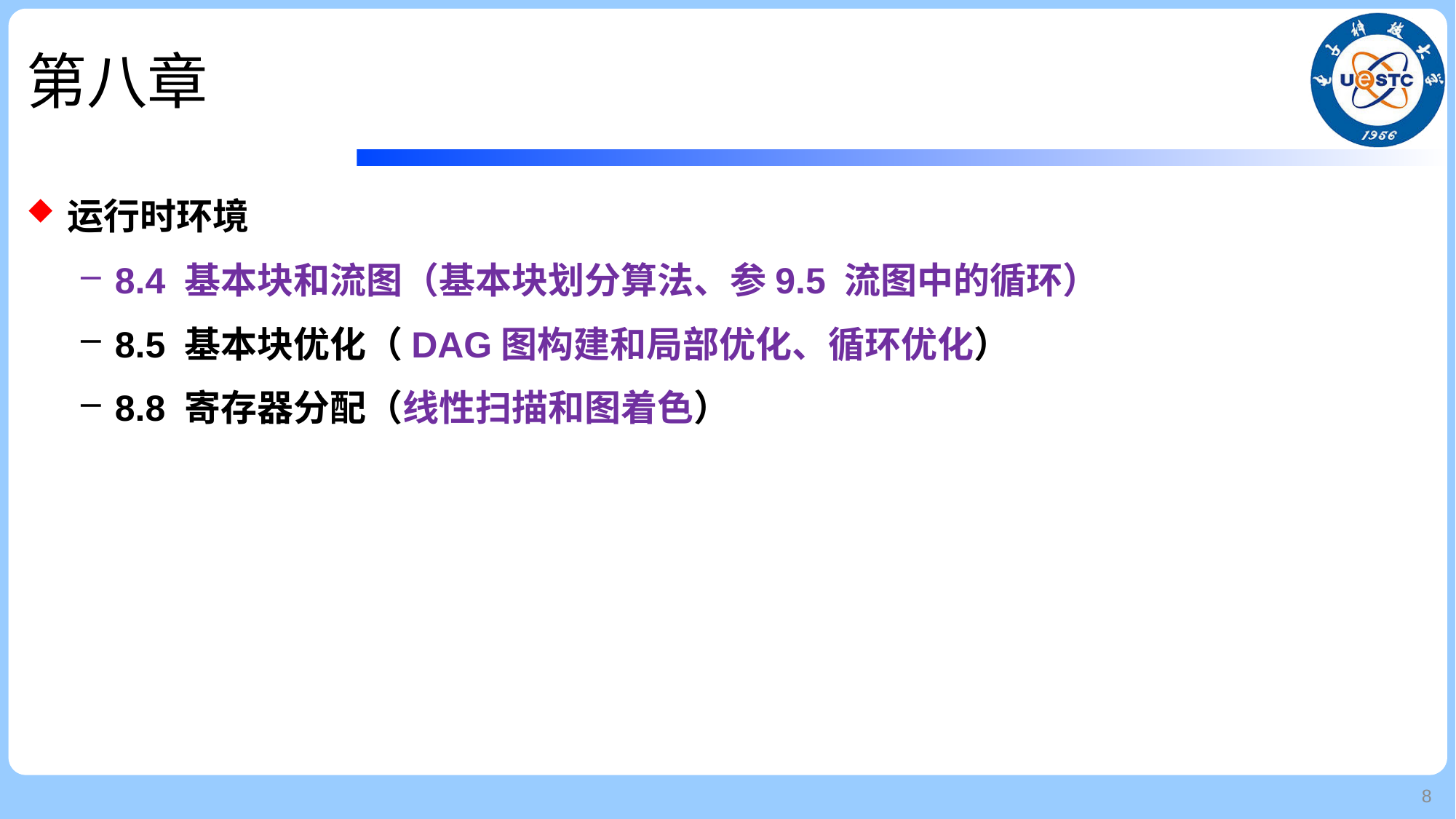

# 第八章
运行时环境
8.4 基本块和流图（基本块划分算法、参9.5 流图中的循环）
8.5 基本块优化（DAG图构建和局部优化、循环优化）
8.8 寄存器分配（线性扫描和图着色）

8